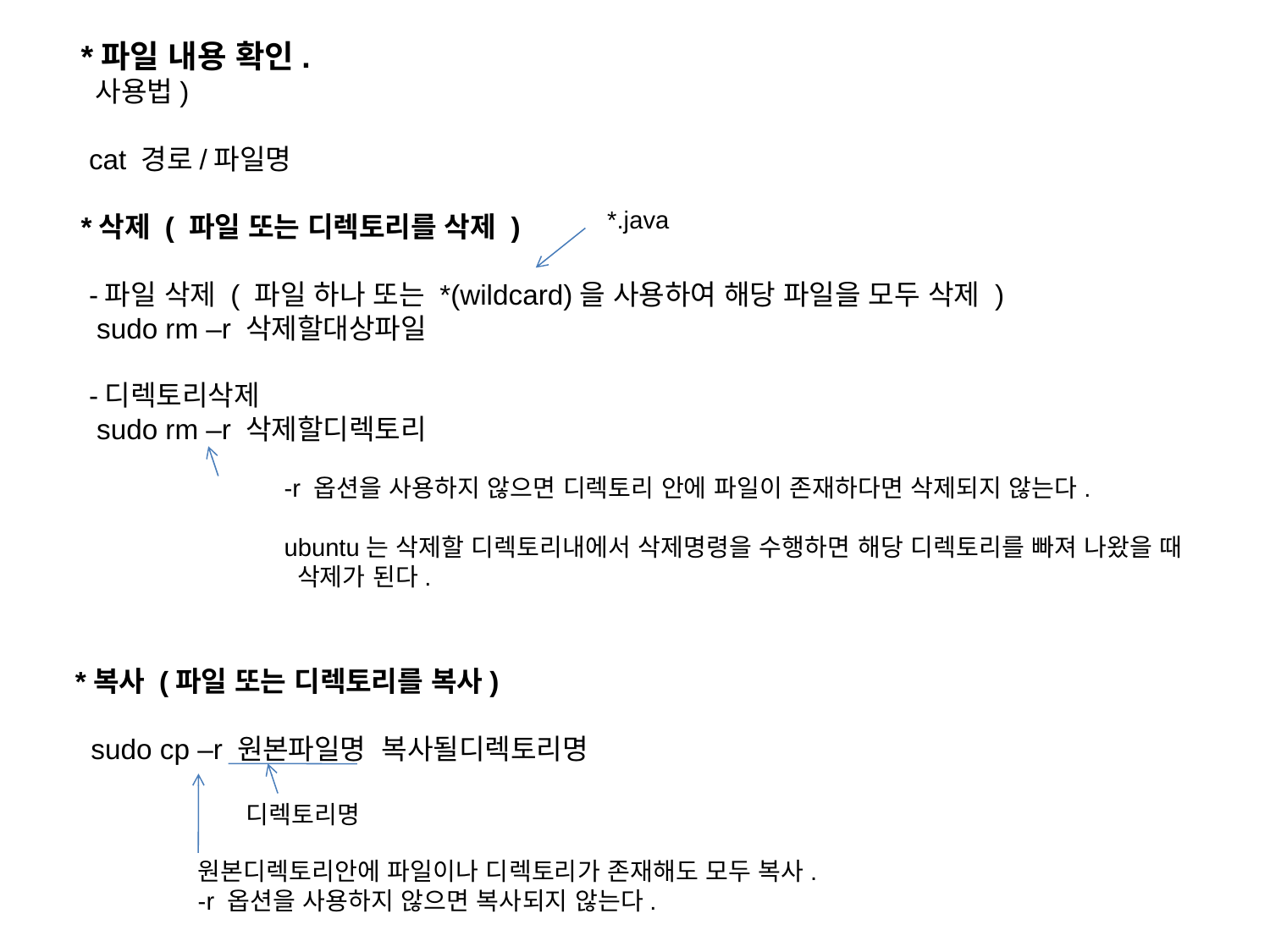

*파일 내용 확인.
 사용법)

 cat 경로/파일명

*삭제 ( 파일 또는 디렉토리를 삭제 )

 -파일 삭제 ( 파일 하나 또는 *(wildcard)을 사용하여 해당 파일을 모두 삭제 )
  sudo rm –r 삭제할대상파일

 -디렉토리삭제
  sudo rm –r 삭제할디렉토리
*.java
-r 옵션을 사용하지 않으면 디렉토리 안에 파일이 존재하다면 삭제되지 않는다.

ubuntu는 삭제할 디렉토리내에서 삭제명령을 수행하면 해당 디렉토리를 빠져 나왔을 때
 삭제가 된다.
*복사 (파일 또는 디렉토리를 복사)

  sudo cp –r 원본파일명  복사될디렉토리명
디렉토리명
원본디렉토리안에 파일이나 디렉토리가 존재해도 모두 복사.
-r 옵션을 사용하지 않으면 복사되지 않는다.